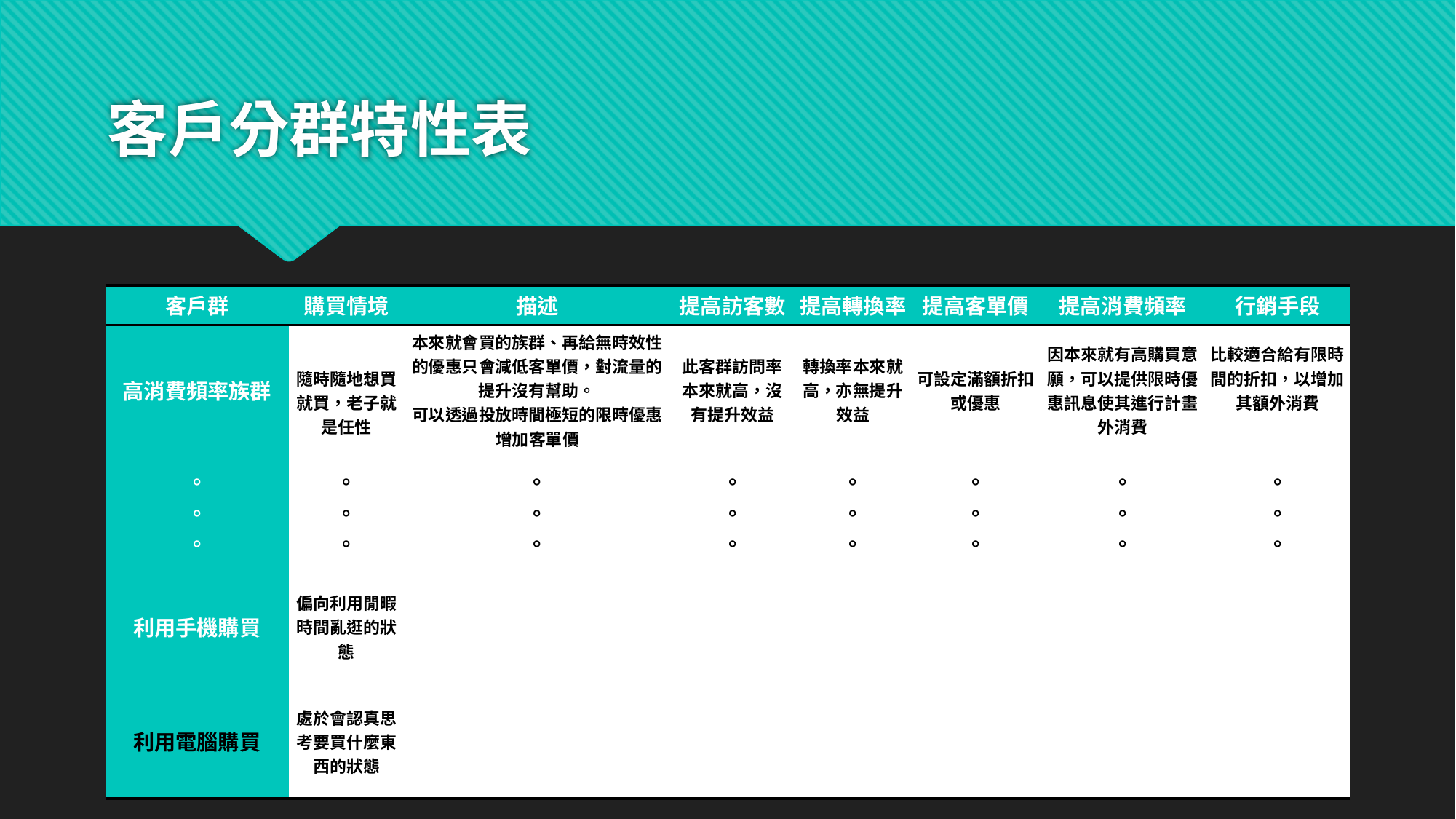

# 客戶分群特性表
| 客戶群 | 購買情境 | 描述 | 提高訪客數 | 提高轉換率 | 提高客單價 | 提高消費頻率 | 行銷手段 |
| --- | --- | --- | --- | --- | --- | --- | --- |
| 高消費頻率族群 | 隨時隨地想買就買，老子就是任性 | 本來就會買的族群、再給無時效性的優惠只會減低客單價，對流量的提升沒有幫助。 可以透過投放時間極短的限時優惠增加客單價 | 此客群訪問率本來就高，沒有提升效益 | 轉換率本來就高，亦無提升效益 | 可設定滿額折扣或優惠 | 因本來就有高購買意願，可以提供限時優惠訊息使其進行計畫外消費 | 比較適合給有限時間的折扣，以增加其額外消費 |
| 。 。 。 | 。 。 。 | 。 。 。 | 。 。 。 | 。 。 。 | 。 。 。 | 。 。 。 | 。 。 。 |
| 利用手機購買 | 偏向利用閒暇時間亂逛的狀態 |  |  |  |  |  |  |
| 利用電腦購買 | 處於會認真思考要買什麼東西的狀態 |  |  |  |  |  |  |